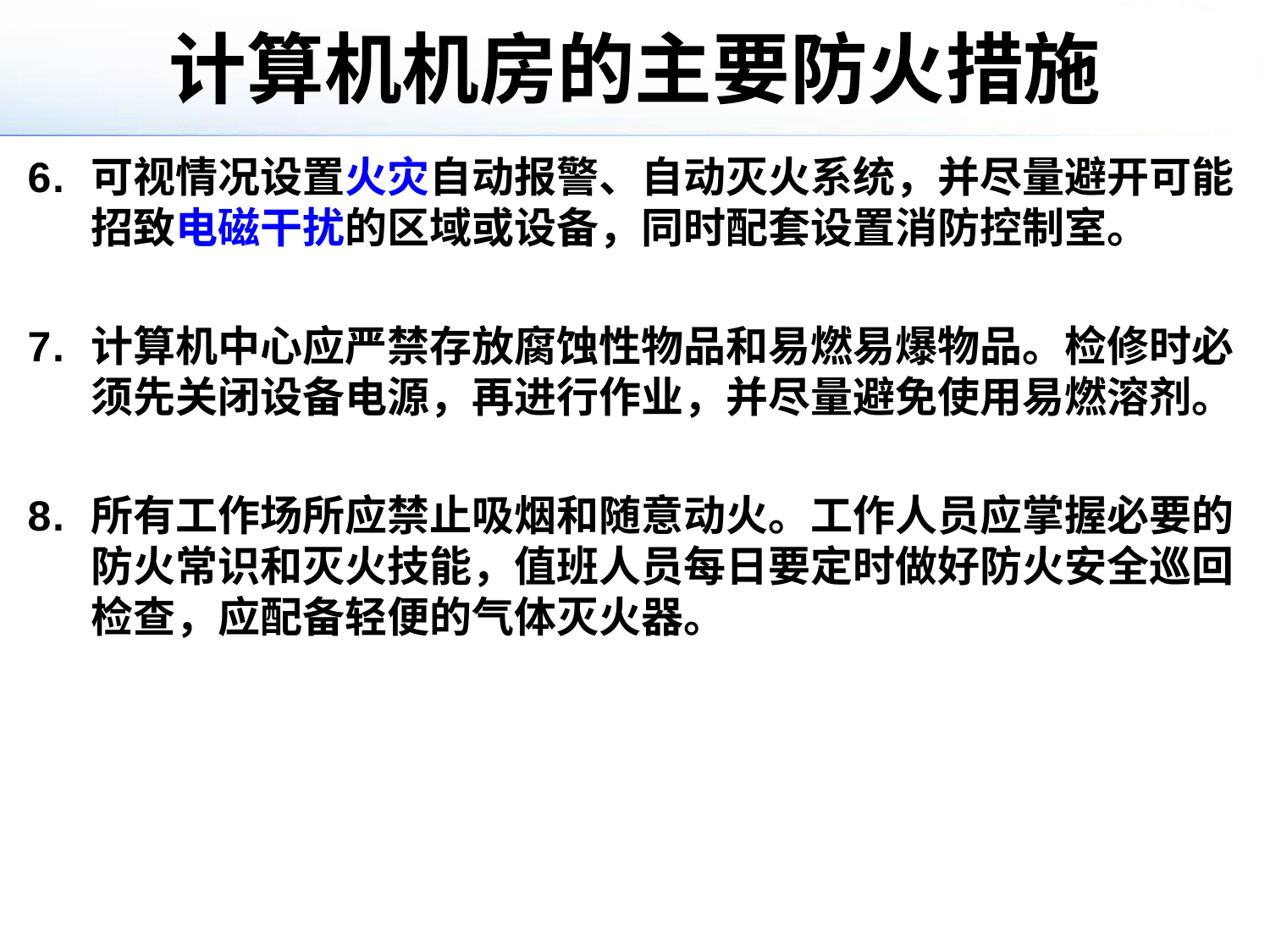

# 计算机机房的主要防火措施
可视情况设置火灾自动报警、自动灭火系统，并尽量避开可能招致电磁干扰的区域或设备，同时配套设置消防控制室。

计算机中心应严禁存放腐蚀性物品和易燃易爆物品。检修时必须先关闭设备电源，再进行作业，并尽量避免使用易燃溶剂。

所有工作场所应禁止吸烟和随意动火。工作人员应掌握必要的防火常识和灭火技能，值班人员每日要定时做好防火安全巡回检查，应配备轻便的气体灭火器。